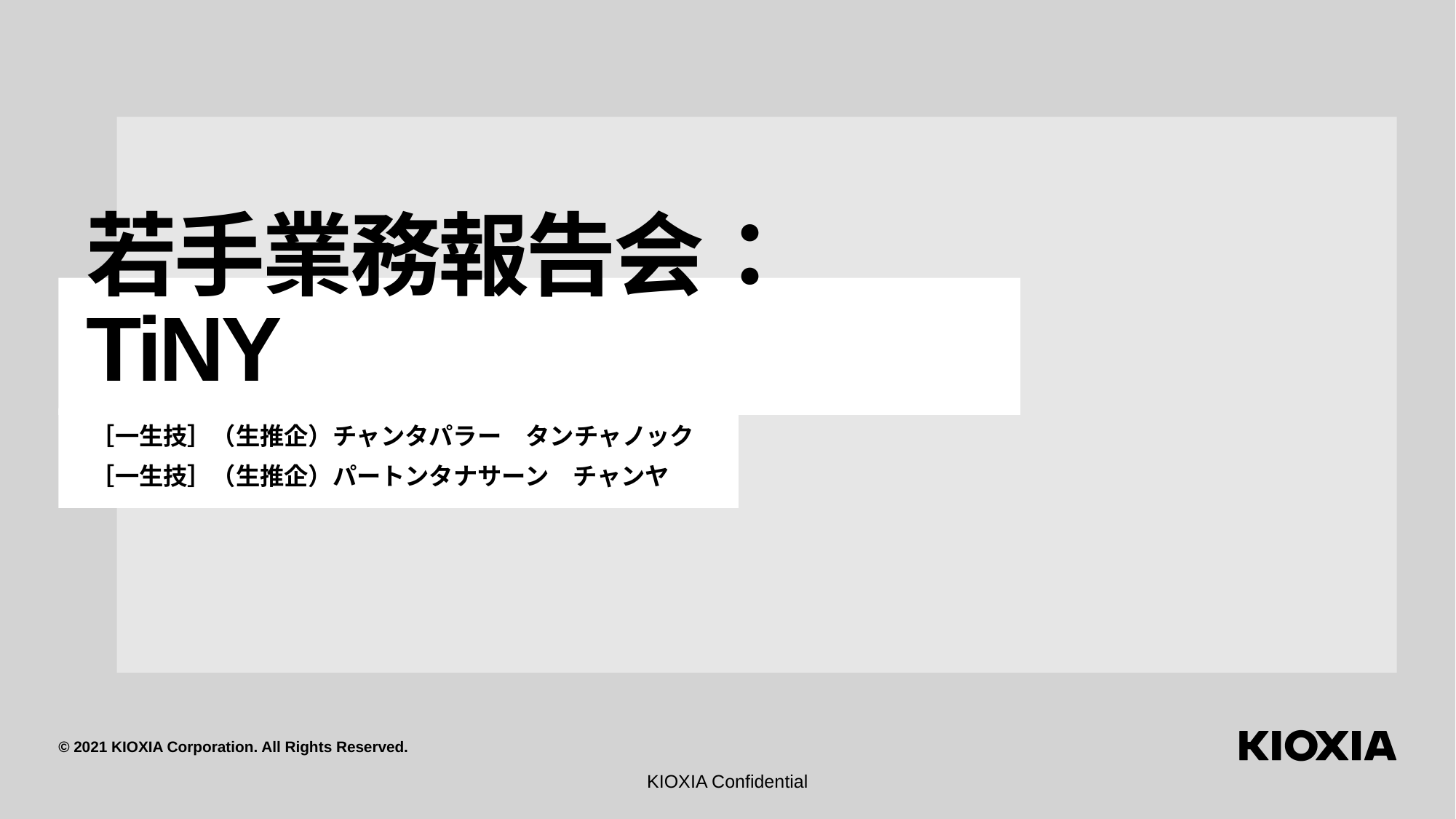

# 若手業務報告会：TiNY
［一生技］（生推企）チャンタパラー　タンチャノック
［一生技］（生推企）パートンタナサーン　チャンヤ
KIOXIA Confidential